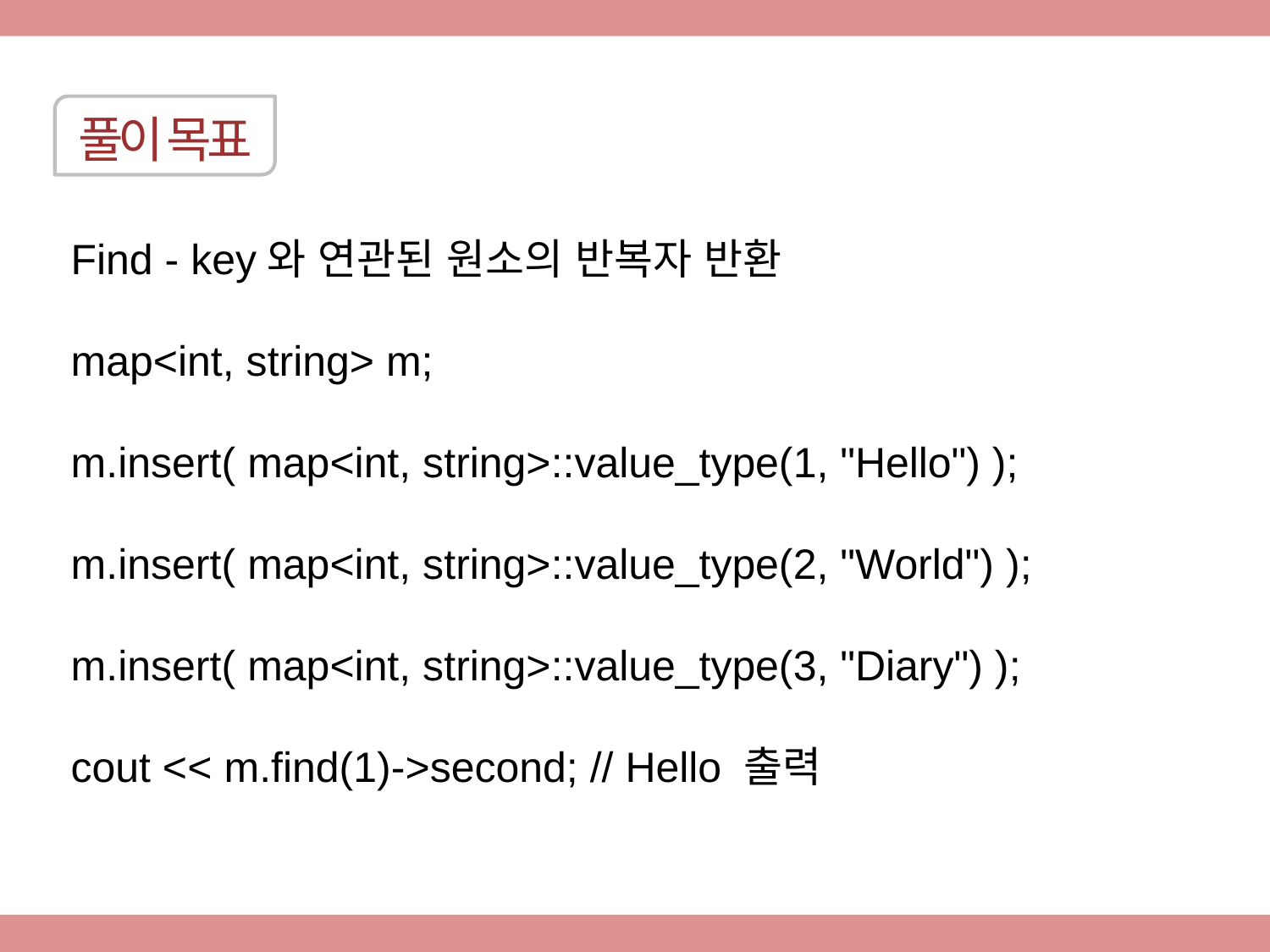

풀이 목표
Find - key와 연관된 원소의 반복자 반환

map<int, string> m;

m.insert( map<int, string>::value_type(1, "Hello") );

m.insert( map<int, string>::value_type(2, "World") );

m.insert( map<int, string>::value_type(3, "Diary") );

cout << m.find(1)->second; // Hello 출력